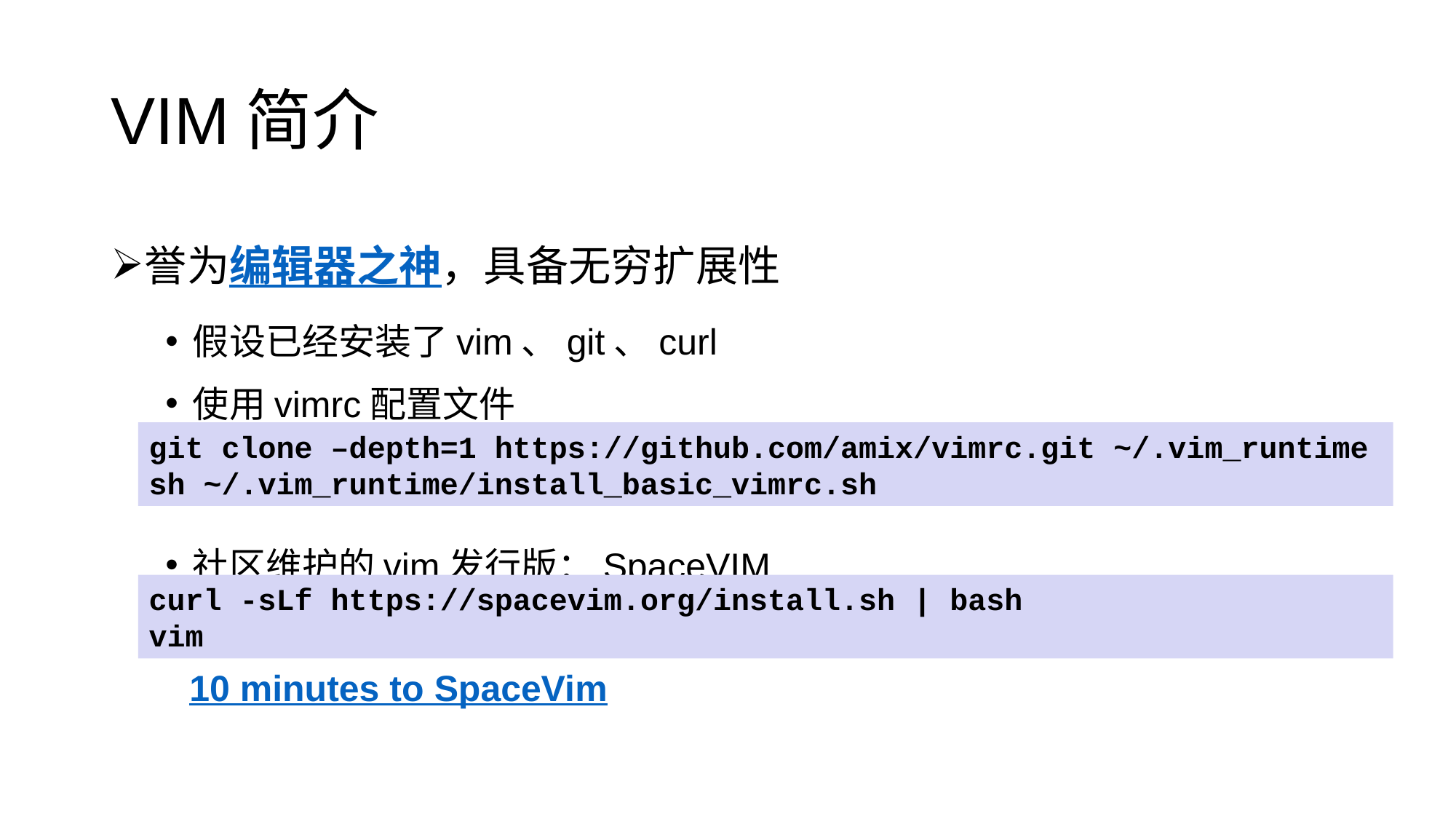

# VIM简介
誉为编辑器之神，具备无穷扩展性
假设已经安装了vim、git、curl
使用vimrc配置文件

社区维护的vim发行版：SpaceVIM
git clone –depth=1 https://github.com/amix/vimrc.git ~/.vim_runtime
sh ~/.vim_runtime/install_basic_vimrc.sh
curl -sLf https://spacevim.org/install.sh | bash
vim
10 minutes to SpaceVim